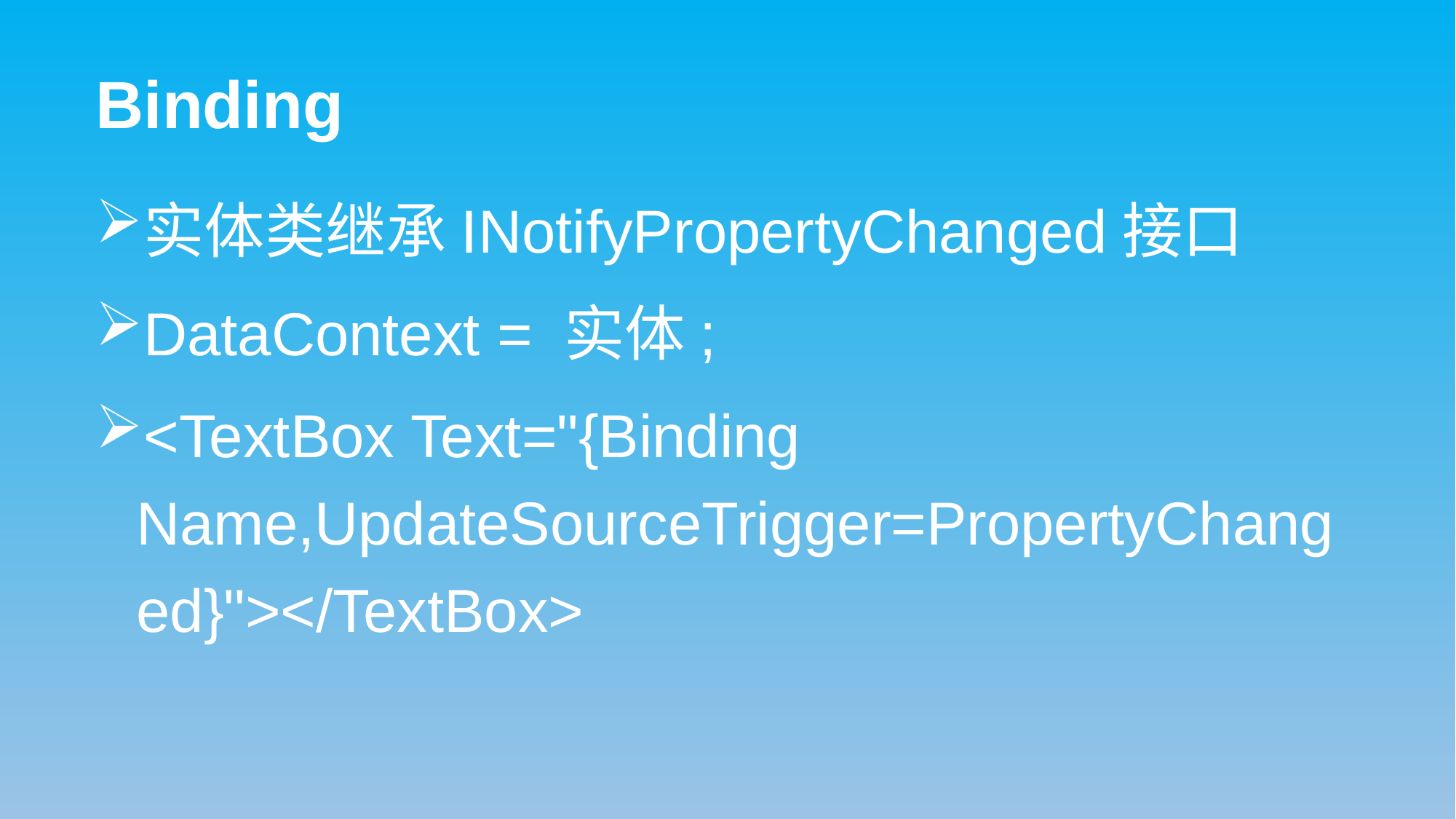

# Binding
实体类继承INotifyPropertyChanged接口
DataContext = 实体;
<TextBox Text="{Binding Name,UpdateSourceTrigger=PropertyChanged}"></TextBox>